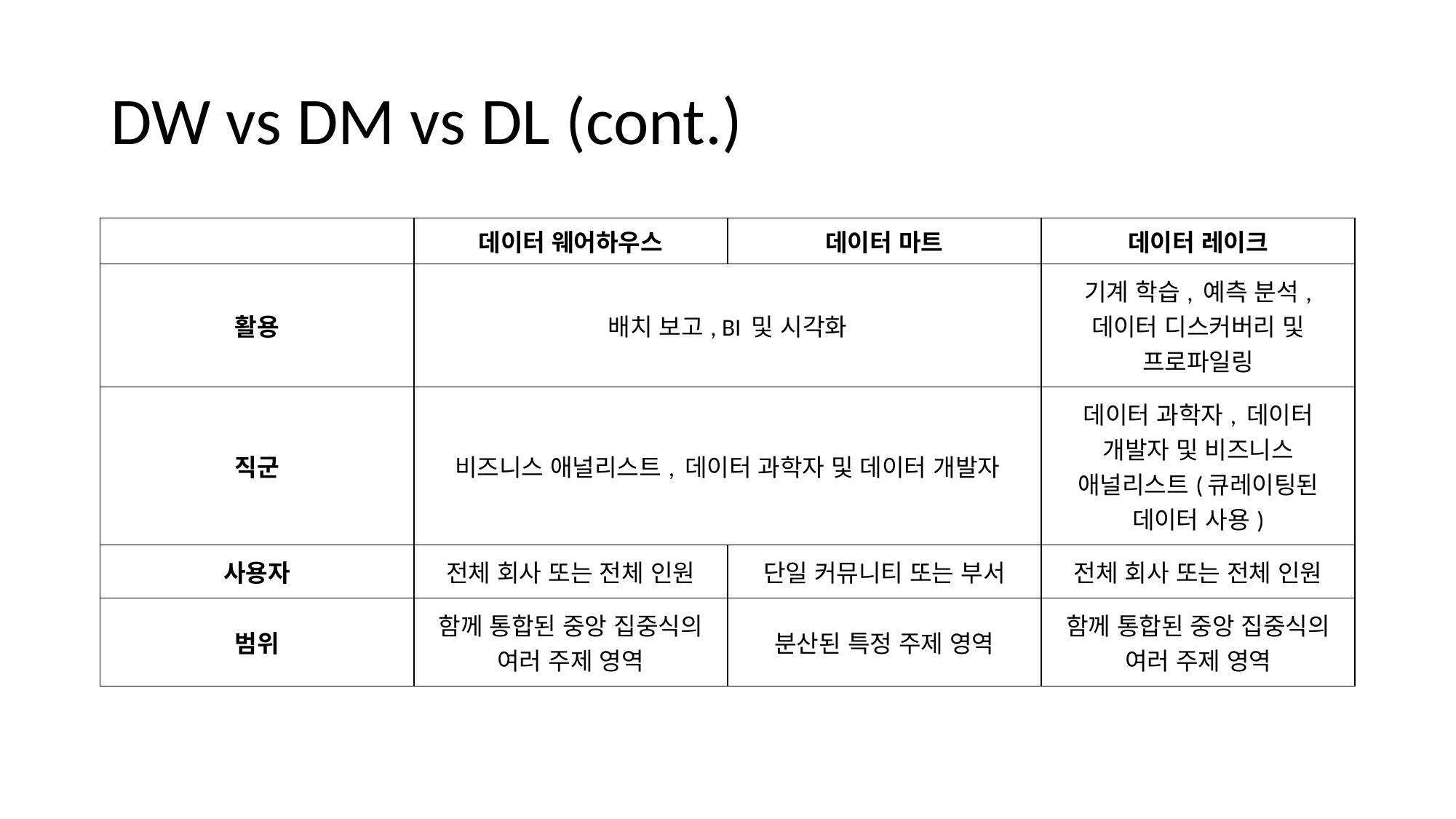

# DW vs DM vs DL (cont.)
|  | 데이터 웨어하우스 | 데이터 마트 | 데이터 레이크 |
| --- | --- | --- | --- |
| 활용 | 배치 보고, BI 및 시각화 |  | 기계 학습, 예측 분석, 데이터 디스커버리 및 프로파일링 |
| 직군 | 비즈니스 애널리스트, 데이터 과학자 및 데이터 개발자 |  | 데이터 과학자, 데이터 개발자 및 비즈니스 애널리스트(큐레이팅된 데이터 사용) |
| 사용자 | 전체 회사 또는 전체 인원 | 단일 커뮤니티 또는 부서 | 전체 회사 또는 전체 인원 |
| 범위 | 함께 통합된 중앙 집중식의 여러 주제 영역 | 분산된 특정 주제 영역 | 함께 통합된 중앙 집중식의 여러 주제 영역 |